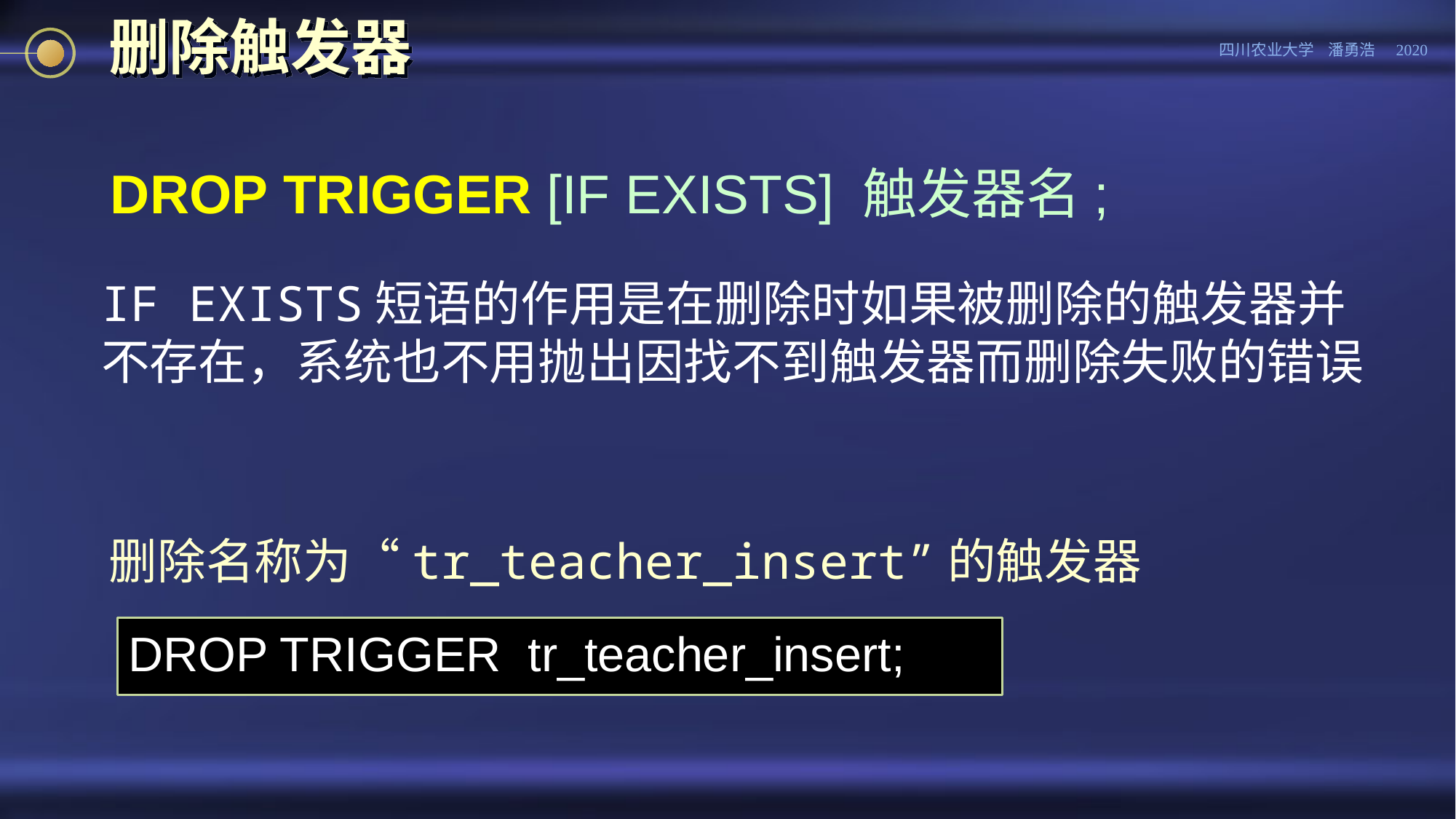

# 删除触发器
DROP TRIGGER [IF EXISTS] 触发器名;
IF EXISTS短语的作用是在删除时如果被删除的触发器并不存在，系统也不用抛出因找不到触发器而删除失败的错误
删除名称为“tr_teacher_insert”的触发器
DROP TRIGGER  tr_teacher_insert;